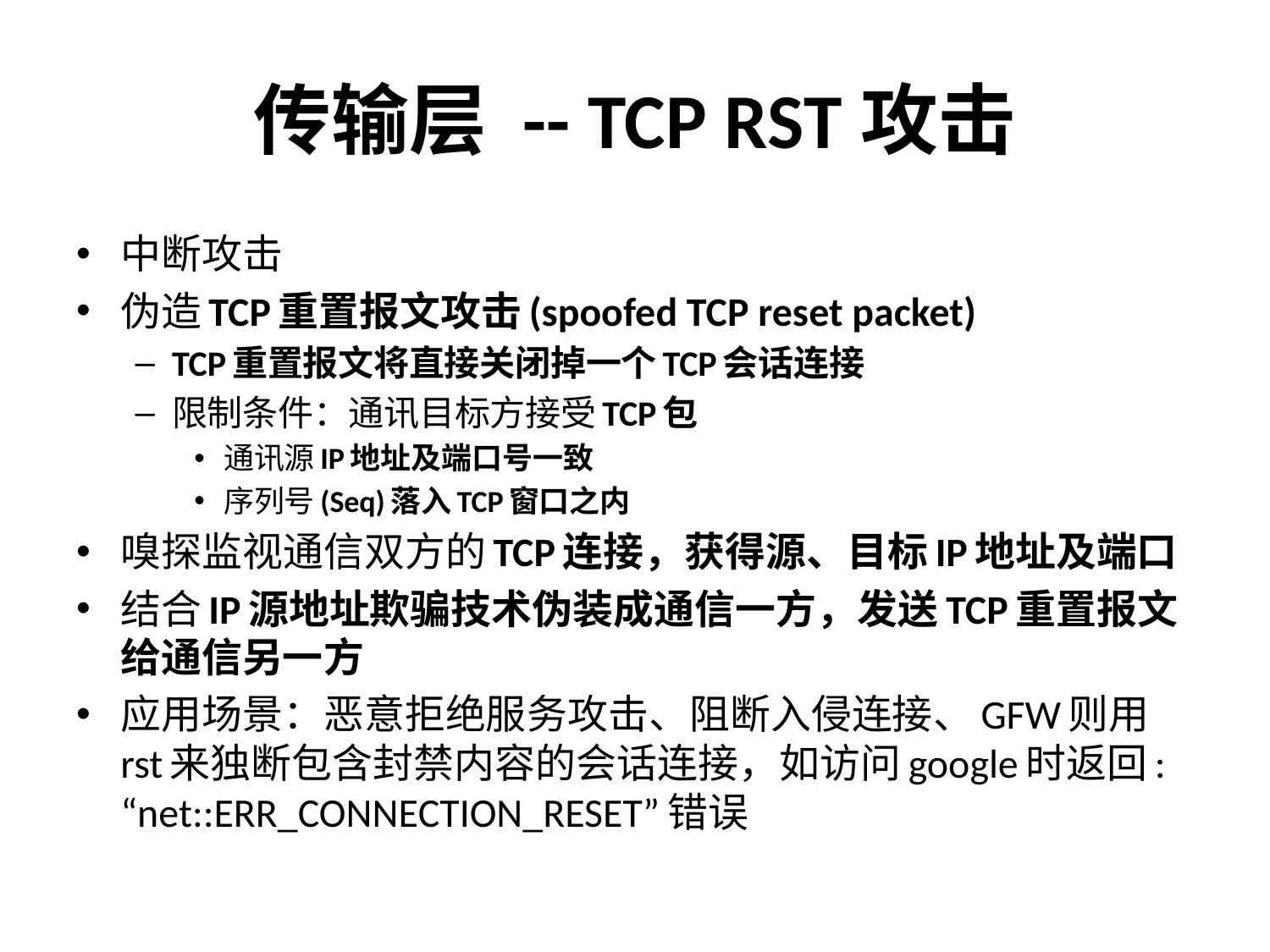

# 传输层 -- TCP RST攻击
中断攻击
伪造TCP重置报文攻击(spoofed TCP reset packet)
TCP重置报文将直接关闭掉一个TCP会话连接
限制条件：通讯目标方接受TCP包
通讯源IP地址及端口号一致
序列号(Seq)落入TCP窗口之内
嗅探监视通信双方的TCP连接，获得源、目标IP地址及端口
结合IP源地址欺骗技术伪装成通信一方，发送TCP重置报文给通信另一方
应用场景：恶意拒绝服务攻击、阻断入侵连接、GFW则用rst来独断包含封禁内容的会话连接，如访问google时返回: “net::ERR_CONNECTION_RESET”错误